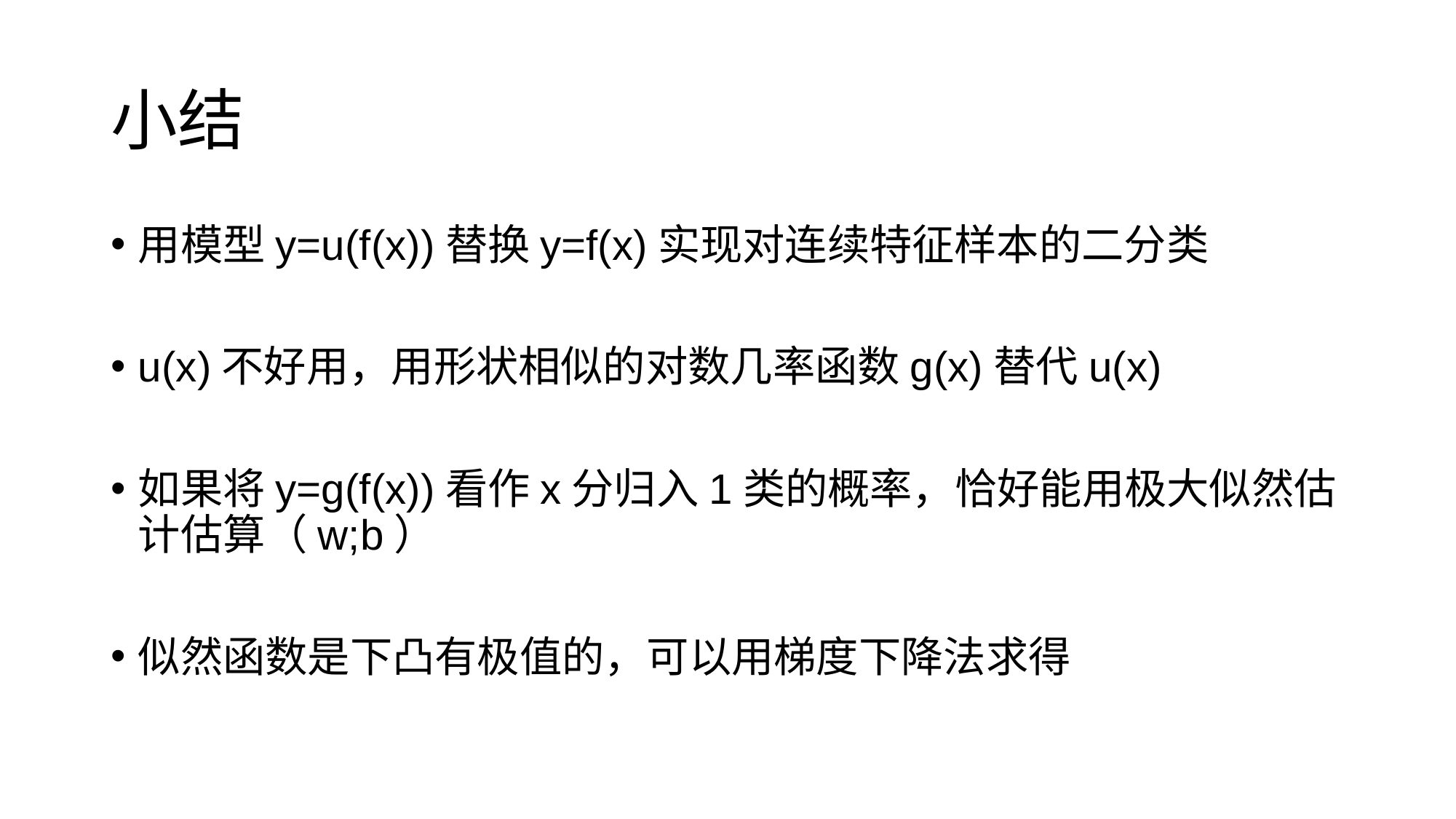

# 小结
用模型y=u(f(x))替换y=f(x)实现对连续特征样本的二分类

u(x)不好用，用形状相似的对数几率函数g(x)替代u(x)

如果将y=g(f(x))看作x分归入1类的概率，恰好能用极大似然估计估算（w;b）

似然函数是下凸有极值的，可以用梯度下降法求得